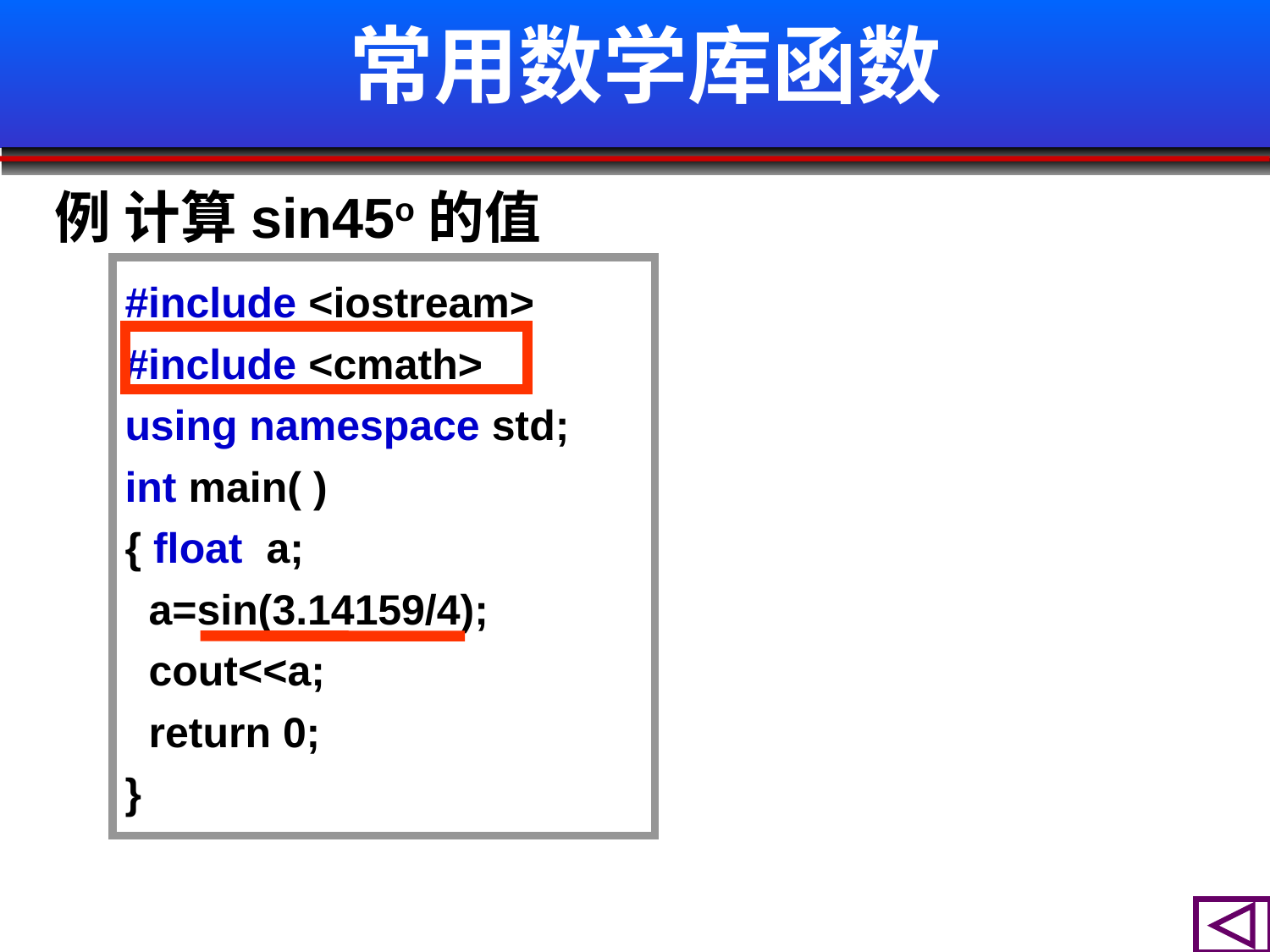

# 常用数学库函数

例 计算sin45o的值
#include <iostream>
#include <cmath>
using namespace std;
int main( )
{ float  a;
  a=sin(3.14159/4);
  cout<<a;
  return 0;
}